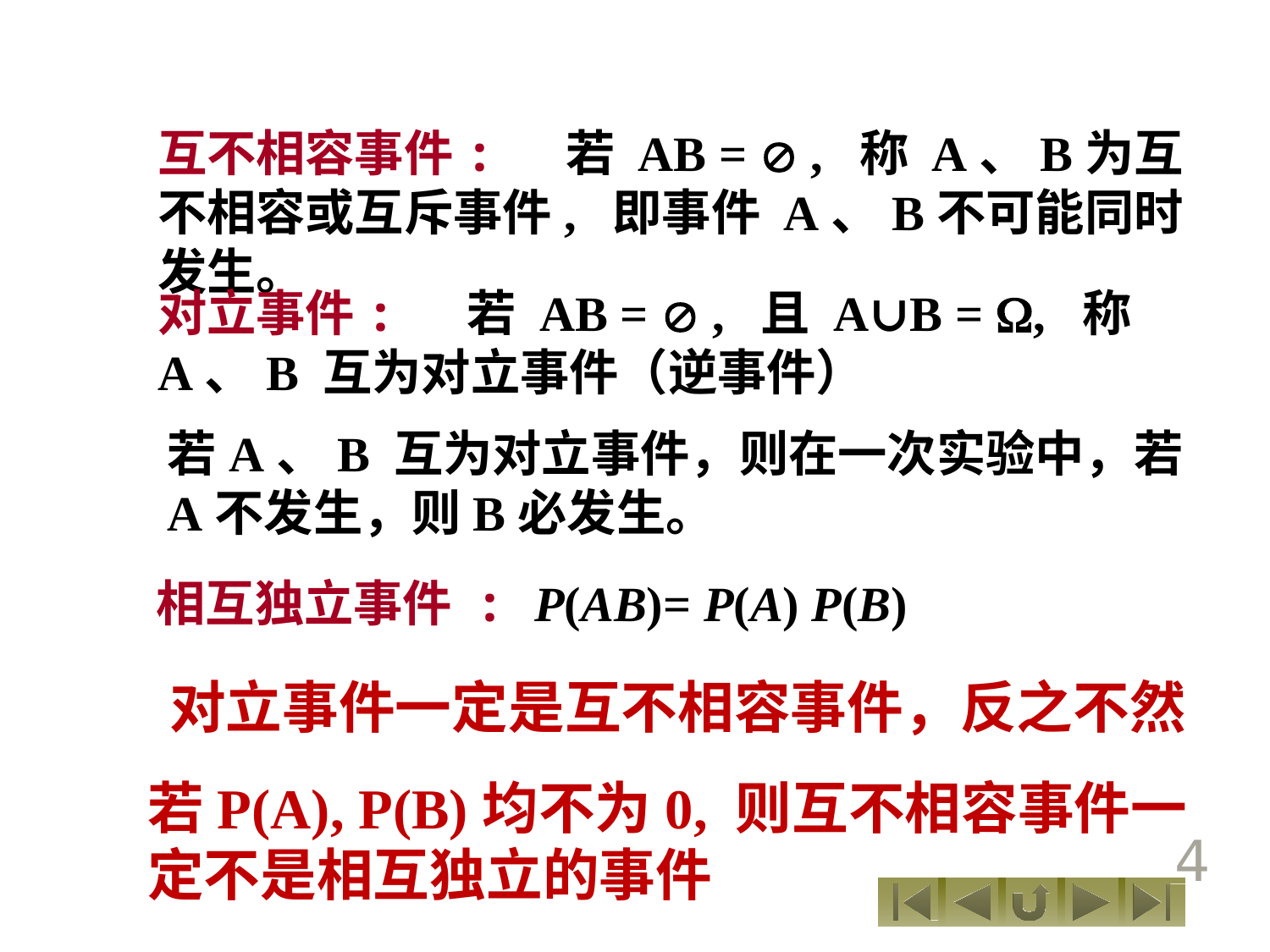

互不相容事件:  若 AB = ∅ ,  称 A、B为互不相容或互斥事件,  即事件 A、B不可能同时发生。
对立事件:  若 AB = ∅ ,  且 A∪B = Ω,  称 A、B 互为对立事件（逆事件）

若A、B 互为对立事件，则在一次实验中，若A不发生，则B必发生。
相互独立事件 : P(AB)= P(A) P(B)
对立事件一定是互不相容事件，反之不然
若P(A), P(B)均不为0, 则互不相容事件一定不是相互独立的事件
4